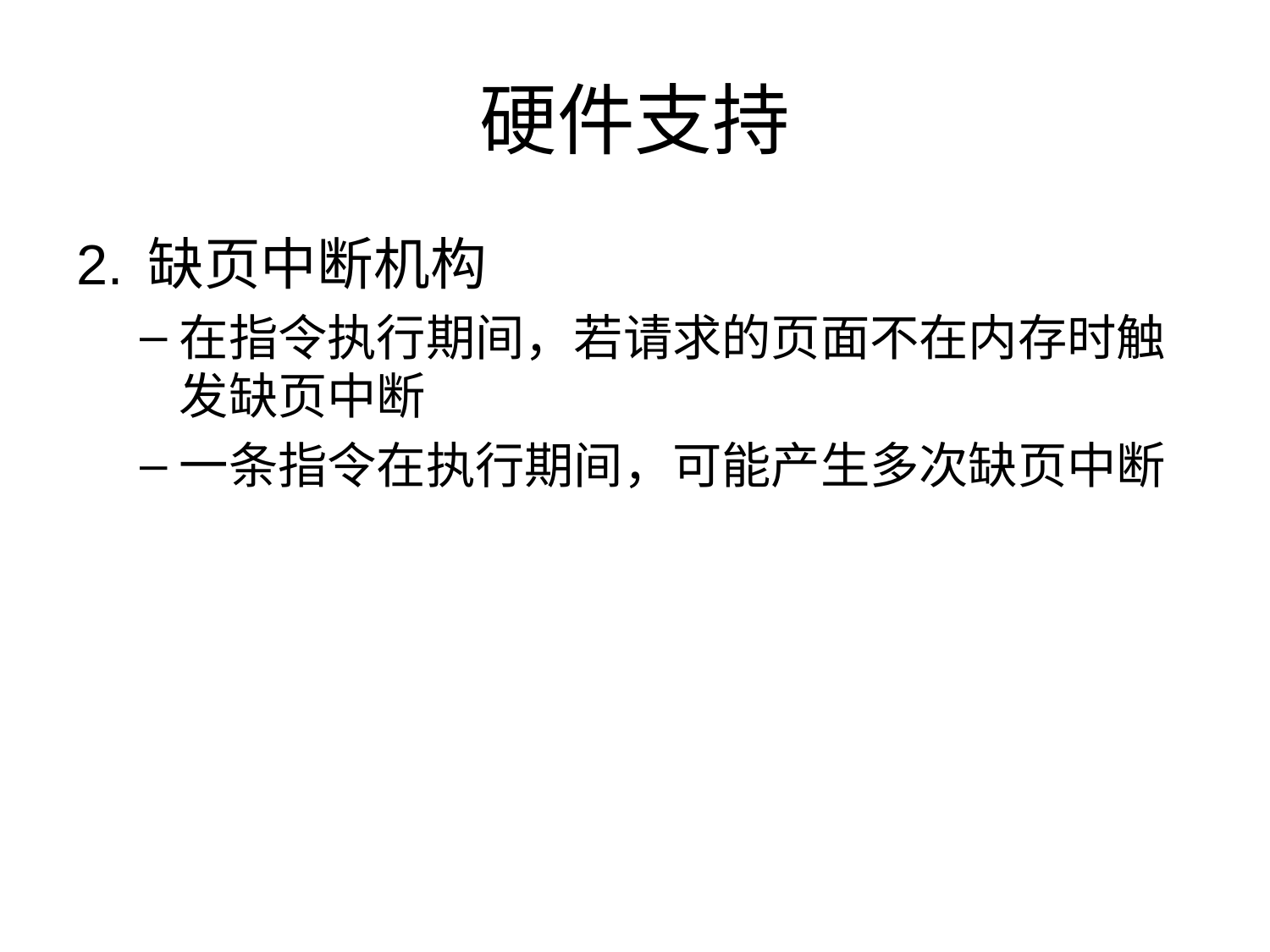

# 硬件支持
缺页中断机构
在指令执行期间，若请求的页面不在内存时触发缺页中断
一条指令在执行期间，可能产生多次缺页中断